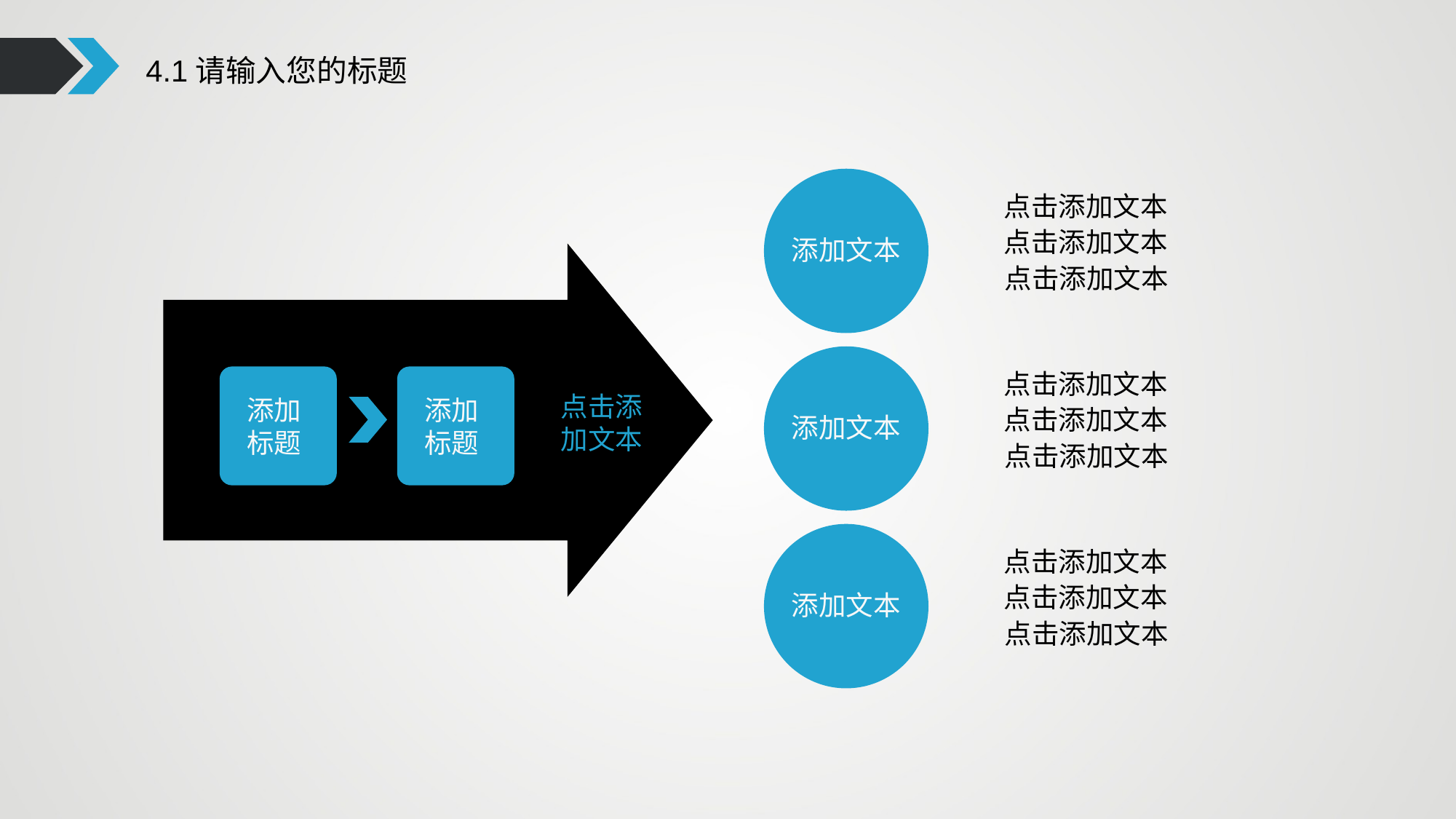

4.1请输入您的标题

点击添加文本
点击添加文本
添加文本

点击添加文本

点击添加文本

添加
标题

添加
标题
点击添
加文本

点击添加文本
添加文本
点击添加文本

点击添加文本
点击添加文本
添加文本
点击添加文本